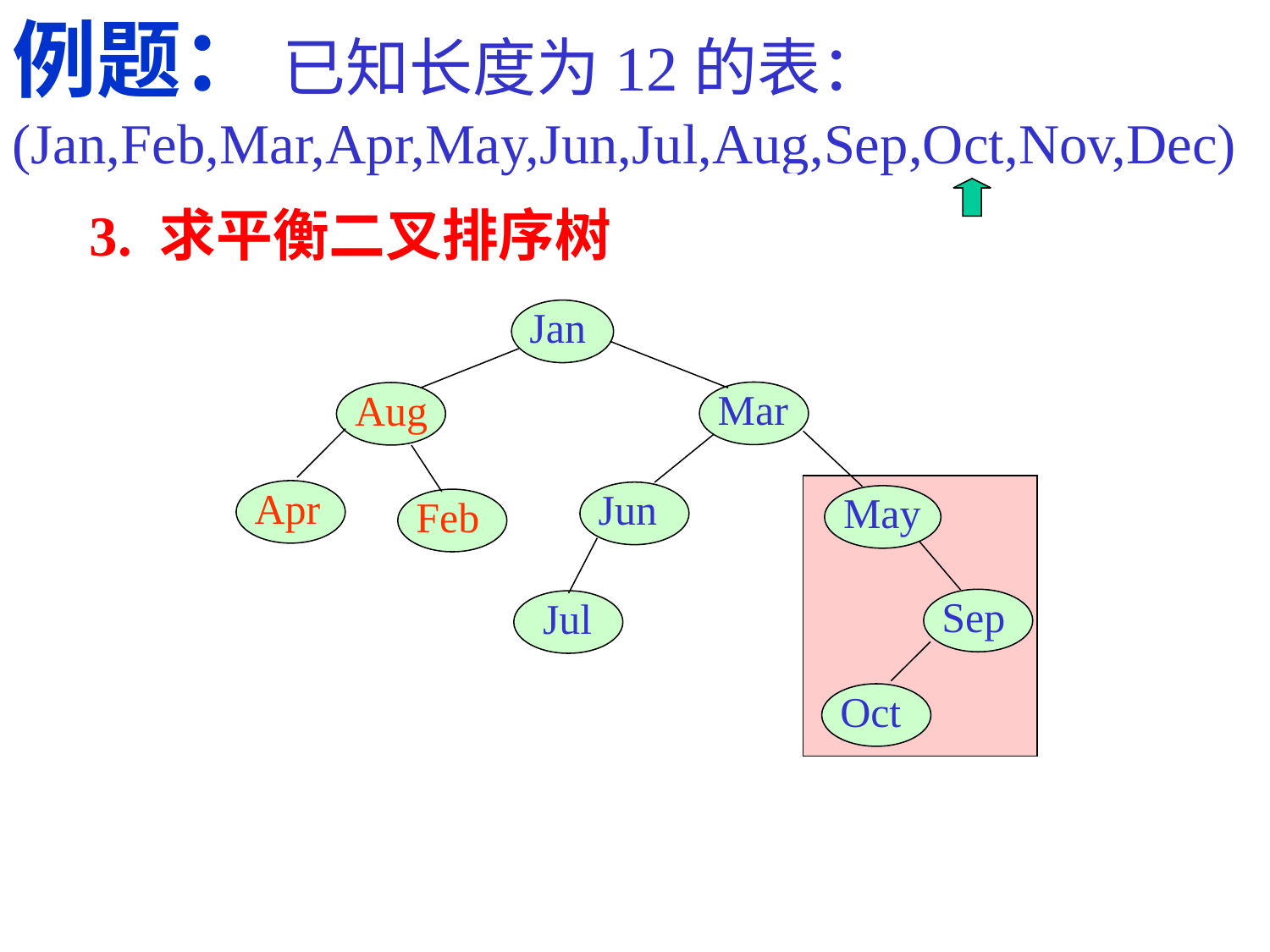

例题： 已知长度为12的表：
(Jan,Feb,Mar,Apr,May,Jun,Jul,Aug,Sep,Oct,Nov,Dec)

3. 求平衡二叉排序树
Jan

Mar

Jun

May

 Jul

Aug

Apr

Feb

Sep

Oct